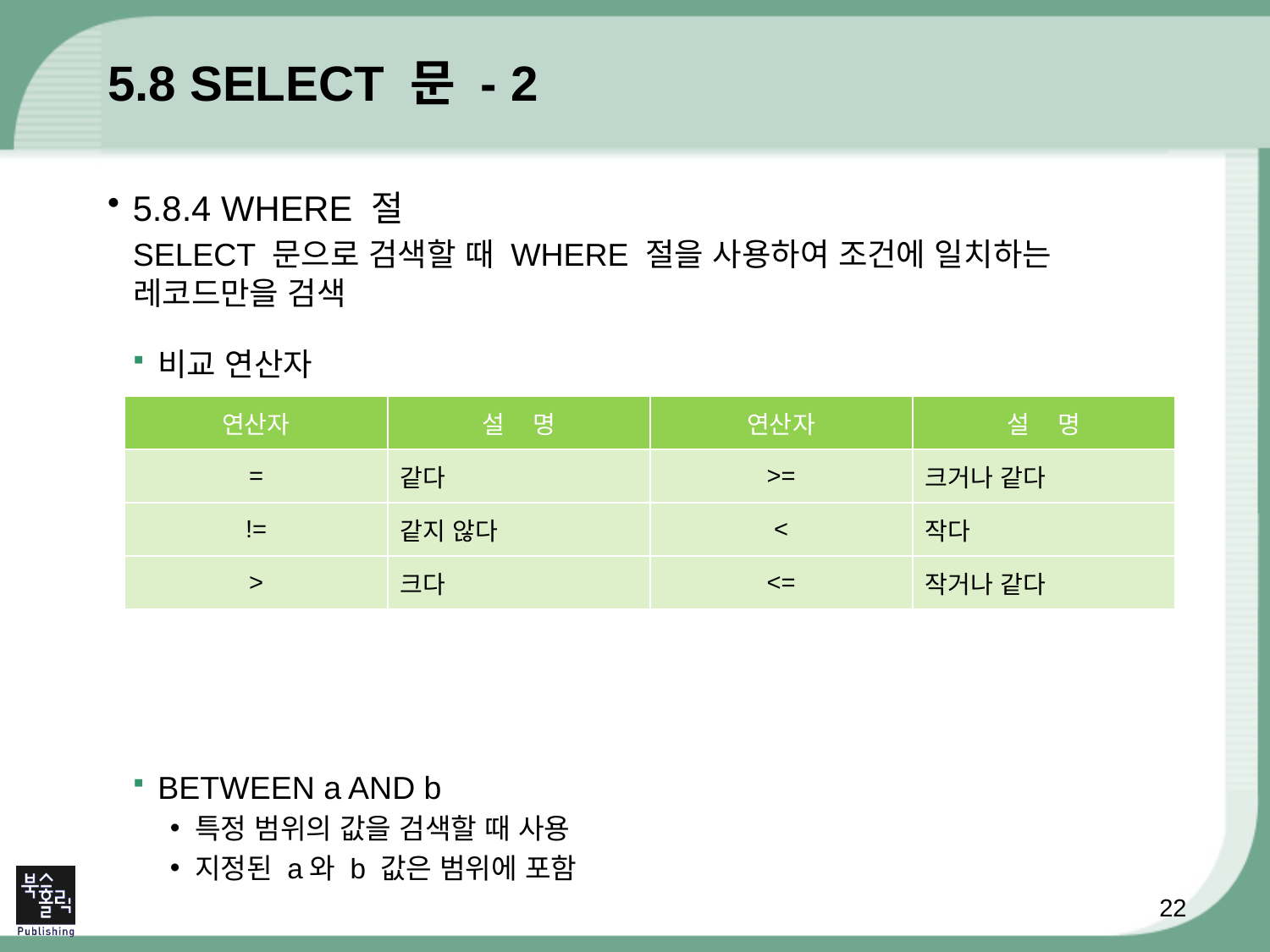

# 5.8 SELECT 문 - 2
5.8.4 WHERE 절
SELECT 문으로 검색할 때 WHERE 절을 사용하여 조건에 일치하는 레코드만을 검색

비교 연산자

BETWEEN a AND b
특정 범위의 값을 검색할 때 사용
지정된 a와 b 값은 범위에 포함
| 연산자 | 설 명 | 연산자 | 설 명 |
| --- | --- | --- | --- |
| = | 같다 | >= | 크거나 같다 |
| != | 같지 않다 | < | 작다 |
| > | 크다 | <= | 작거나 같다 |
22